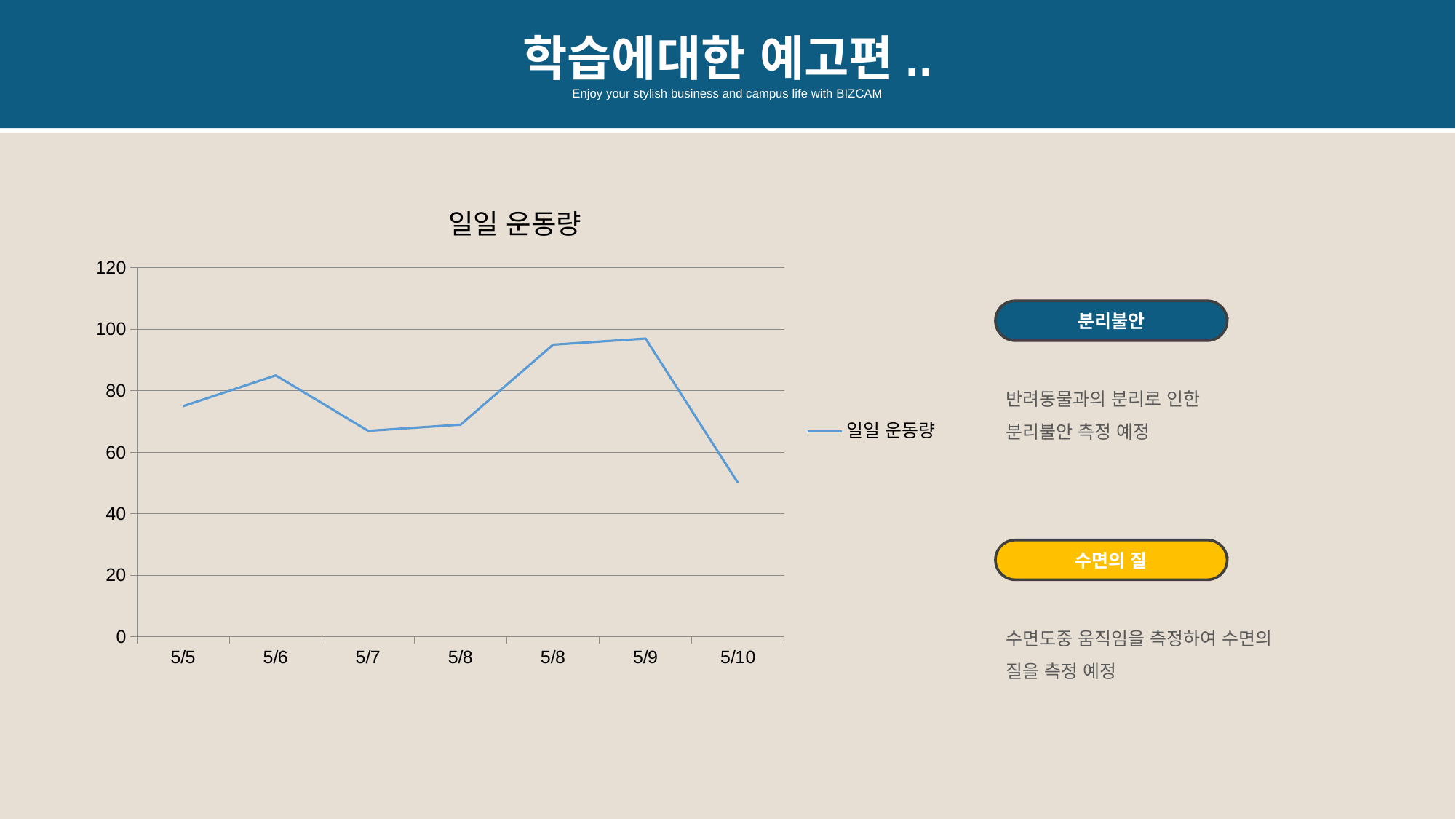

학습에대한 예고편..
Enjoy your stylish business and campus life with BIZCAM

### Chart:

| Category | 일일 운동량 |
|---|---|
| 5/5 | 75.0 |
| 5/6 | 85.0 |
| 5/7 | 67.0 |
| 5/8 | 69.0 |
| 5/8 | 95.0 |
| 5/9 | 97.0 |
| 5/10 | 50.0 |
분리불안
반려동물과의 분리로 인한 분리불안 측정 예정
수면의 질
수면도중 움직임을 측정하여 수면의 질을 측정 예정